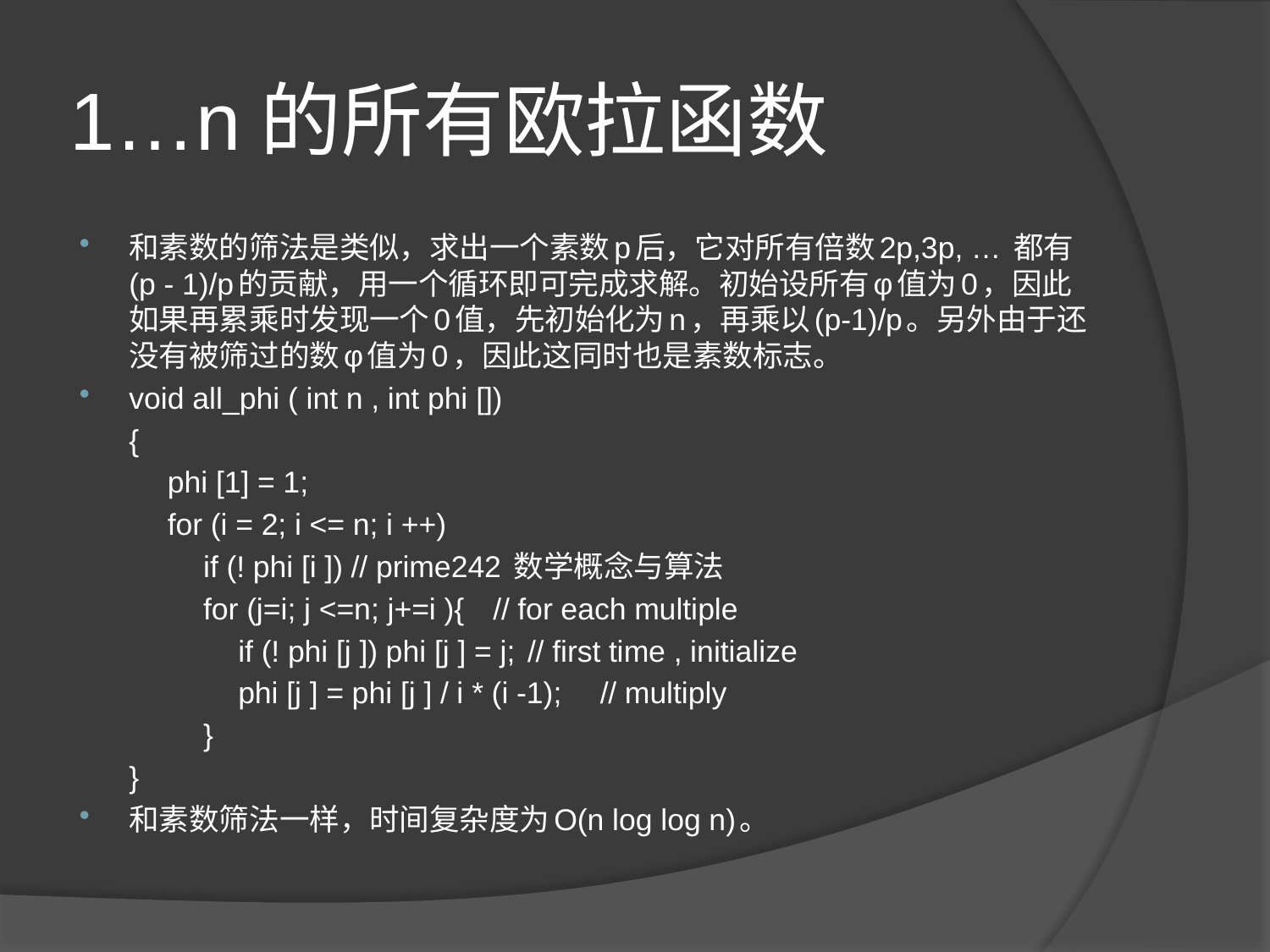

# 1…n的所有欧拉函数
和素数的筛法是类似，求出一个素数p后，它对所有倍数2p,3p, … 都有(p - 1)/p的贡献，用一个循环即可完成求解。初始设所有φ值为0，因此如果再累乘时发现一个0值，先初始化为n，再乘以(p-1)/p。另外由于还没有被筛过的数φ值为0，因此这同时也是素数标志。
void all_phi ( int n , int phi [])
	{
	phi [1] = 1;
	for (i = 2; i <= n; i ++)
	if (! phi [i ]) // prime242 数学概念与算法
	for (j=i; j <=n; j+=i ){ 		// for each multiple
	if (! phi [j ]) phi [j ] = j; 		// first time , initialize
	phi [j ] = phi [j ] / i * (i -1); 	// multiply
	}
	}
和素数筛法一样，时间复杂度为O(n log log n)。